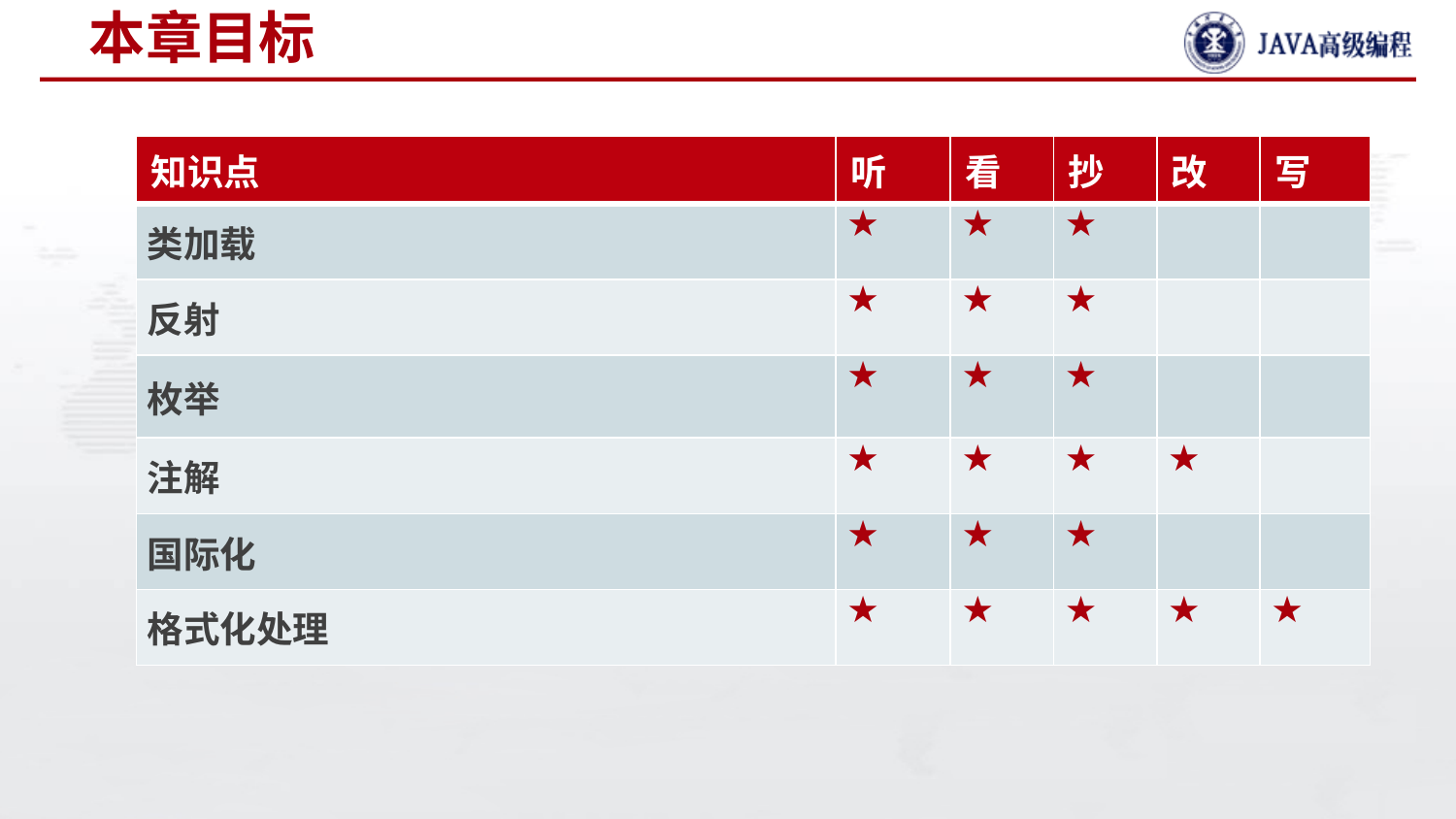

# 本章目标
| 知识点 | 听 | 看 | 抄 | 改 | 写 |
| --- | --- | --- | --- | --- | --- |
| 类加载 | ★ | ★ | ★ |  |  |
| 反射 | ★ | ★ | ★ |  |  |
| 枚举 | ★ | ★ | ★ |  |  |
| 注解 | ★ | ★ | ★ | ★ |  |
| 国际化 | ★ | ★ | ★ |  |  |
| 格式化处理 | ★ | ★ | ★ | ★ | ★ |